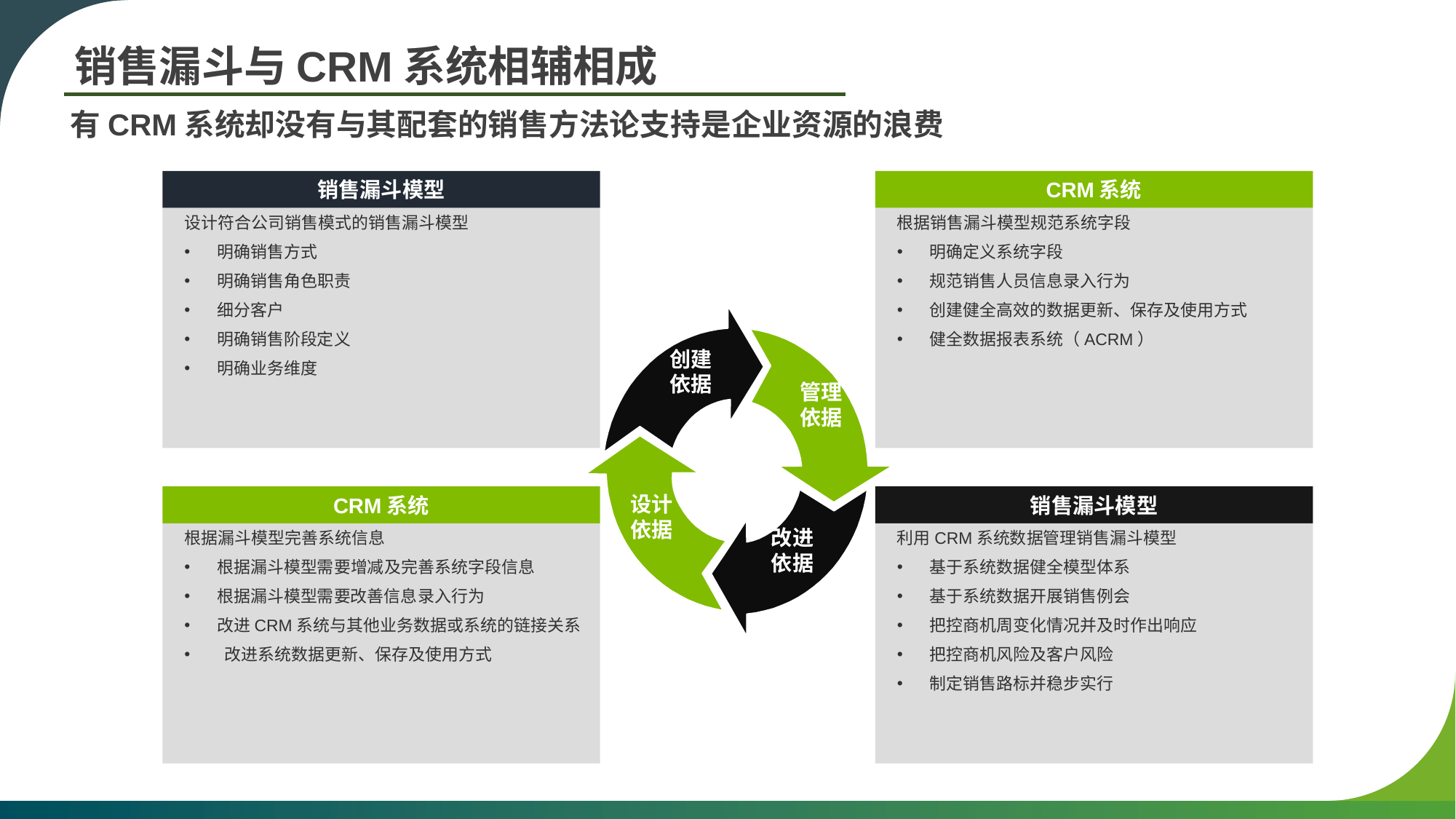

# 销售漏斗与CRM系统相辅相成
有CRM系统却没有与其配套的销售方法论支持是企业资源的浪费
销售漏斗模型
设计符合公司销售模式的销售漏斗模型
明确销售方式
明确销售角色职责
细分客户
明确销售阶段定义
明确业务维度
CRM系统
根据销售漏斗模型规范系统字段
明确定义系统字段
规范销售人员信息录入行为
创建健全高效的数据更新、保存及使用方式
健全数据报表系统（ACRM）

创建
依据
管理
依据
设计
依据
CRM系统
根据漏斗模型完善系统信息
根据漏斗模型需要增减及完善系统字段信息
根据漏斗模型需要改善信息录入行为
改进CRM系统与其他业务数据或系统的链接关系
 改进系统数据更新、保存及使用方式
销售漏斗模型
利用CRM系统数据管理销售漏斗模型
基于系统数据健全模型体系
基于系统数据开展销售例会
把控商机周变化情况并及时作出响应
把控商机风险及客户风险
制定销售路标并稳步实行
改进
依据